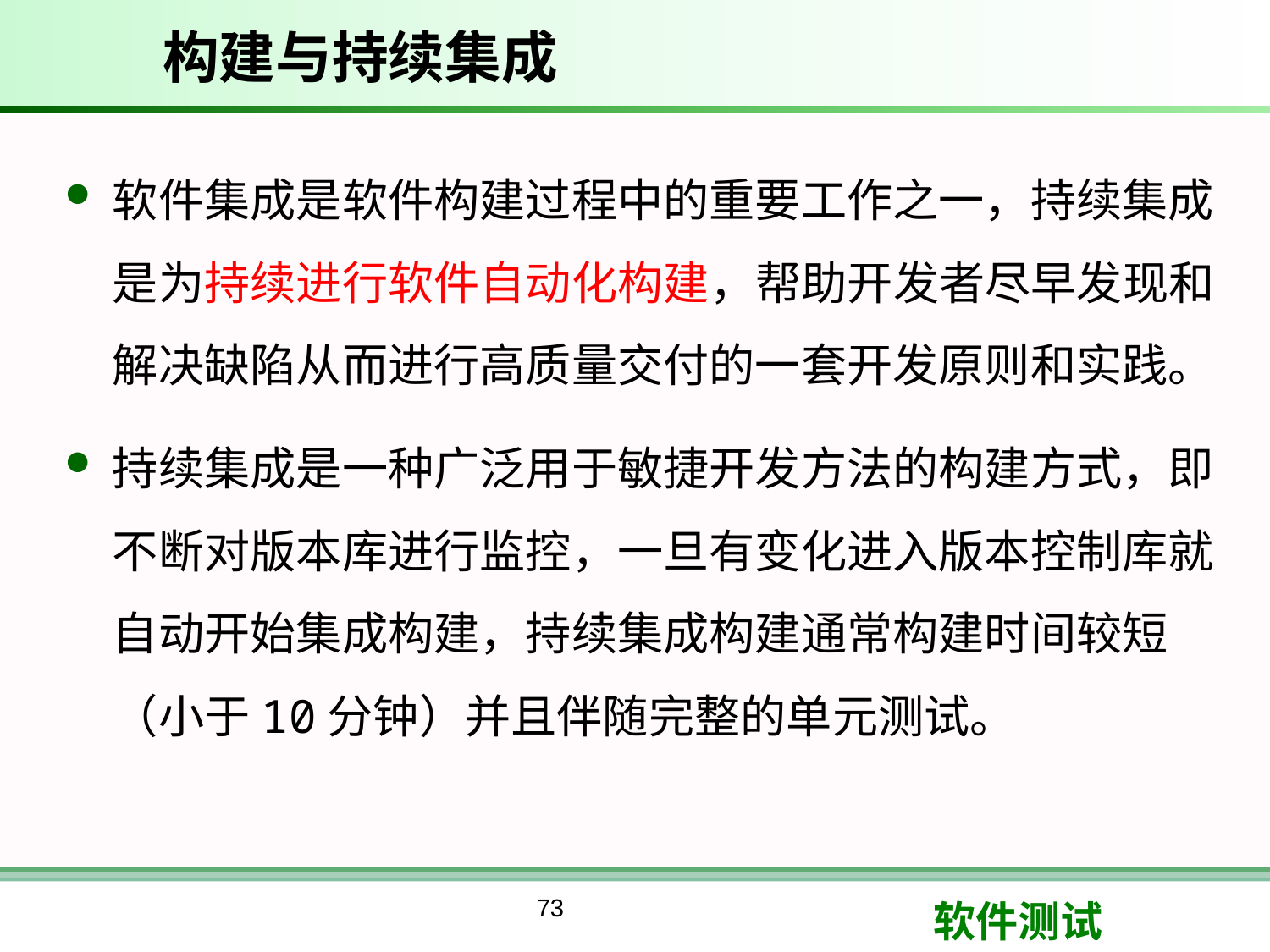

# 构建与持续集成
软件集成是软件构建过程中的重要工作之一，持续集成是为持续进行软件自动化构建，帮助开发者尽早发现和解决缺陷从而进行高质量交付的一套开发原则和实践。
持续集成是一种广泛用于敏捷开发方法的构建方式，即不断对版本库进行监控，一旦有变化进入版本控制库就自动开始集成构建，持续集成构建通常构建时间较短（小于10分钟）并且伴随完整的单元测试。

73